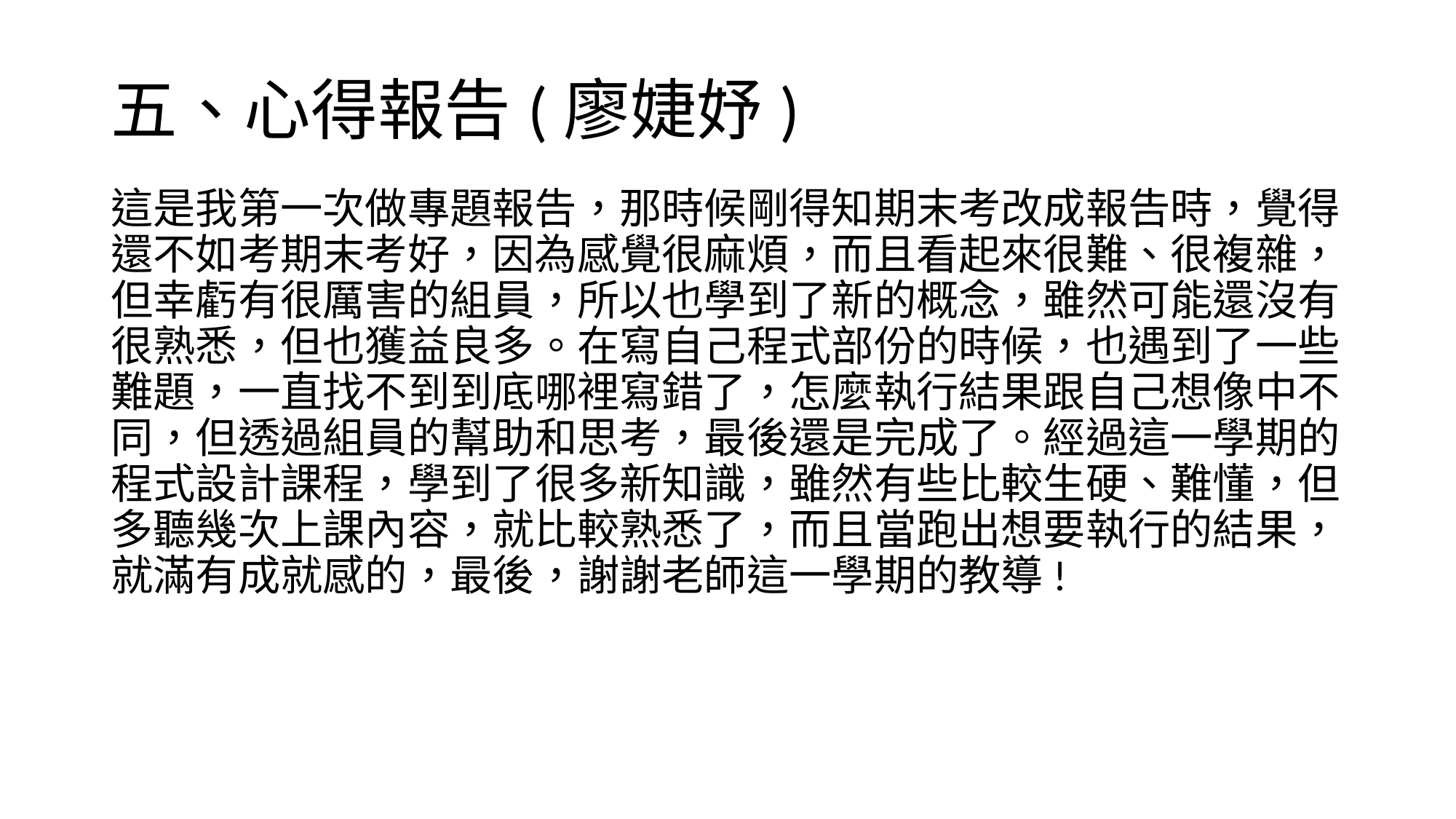

# 五、心得報告(廖婕妤)
這是我第一次做專題報告，那時候剛得知期末考改成報告時，覺得還不如考期末考好，因為感覺很麻煩，而且看起來很難、很複雜，但幸虧有很厲害的組員，所以也學到了新的概念，雖然可能還沒有很熟悉，但也獲益良多。在寫自己程式部份的時候，也遇到了一些難題，一直找不到到底哪裡寫錯了，怎麼執行結果跟自己想像中不同，但透過組員的幫助和思考，最後還是完成了。經過這一學期的程式設計課程，學到了很多新知識，雖然有些比較生硬、難懂，但多聽幾次上課內容，就比較熟悉了，而且當跑出想要執行的結果，就滿有成就感的，最後，謝謝老師這一學期的教導!